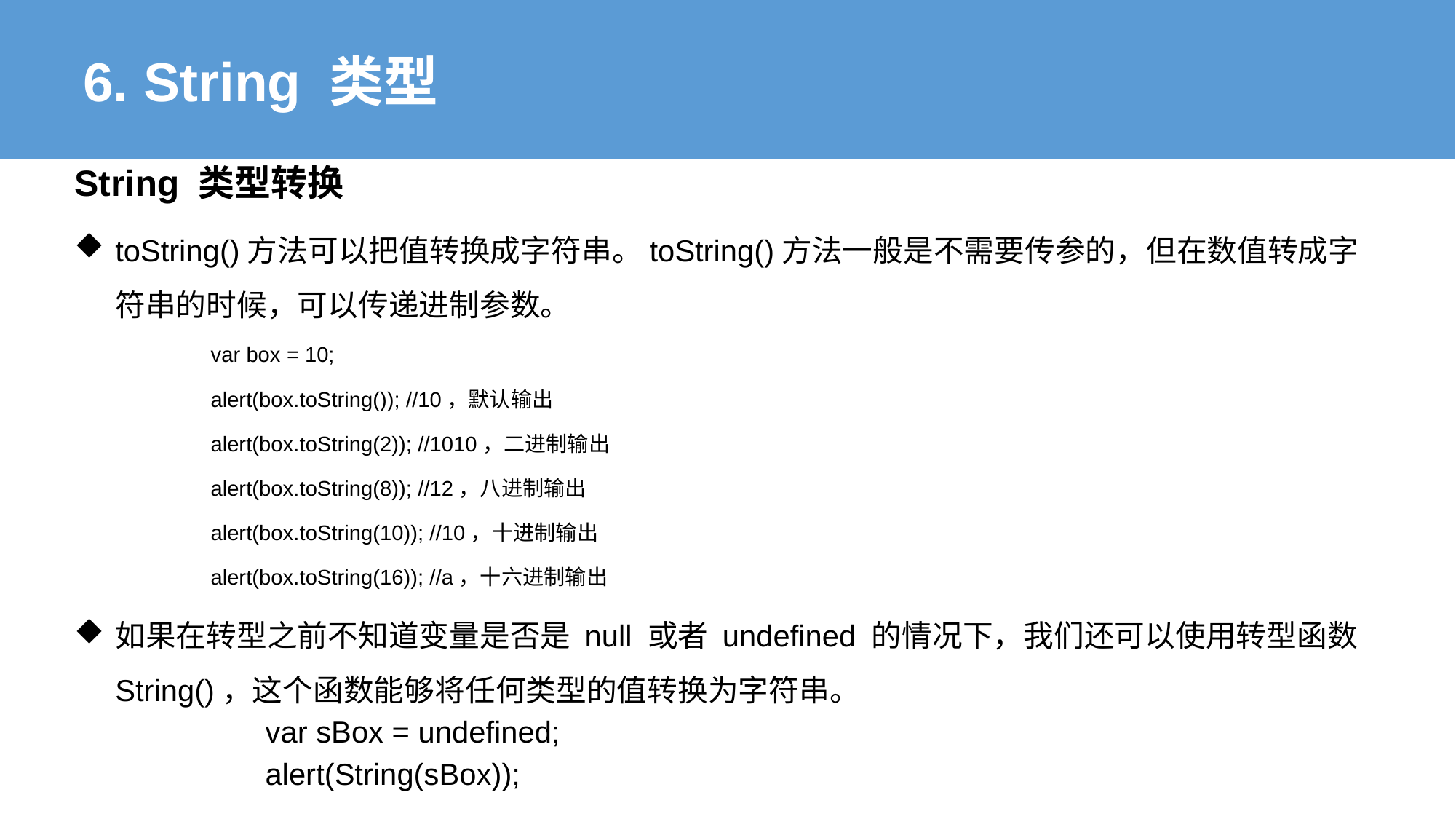

6. String 类型

String 类型转换
toString()方法可以把值转换成字符串。toString()方法一般是不需要传参的，但在数值转成字符串的时候，可以传递进制参数。
var box = 10;
alert(box.toString()); //10，默认输出
alert(box.toString(2)); //1010，二进制输出
alert(box.toString(8)); //12，八进制输出
alert(box.toString(10)); //10，十进制输出
alert(box.toString(16)); //a，十六进制输出
如果在转型之前不知道变量是否是 null 或者 undefined 的情况下，我们还可以使用转型函数 String()，这个函数能够将任何类型的值转换为字符串。
	var sBox = undefined;
	alert(String(sBox));